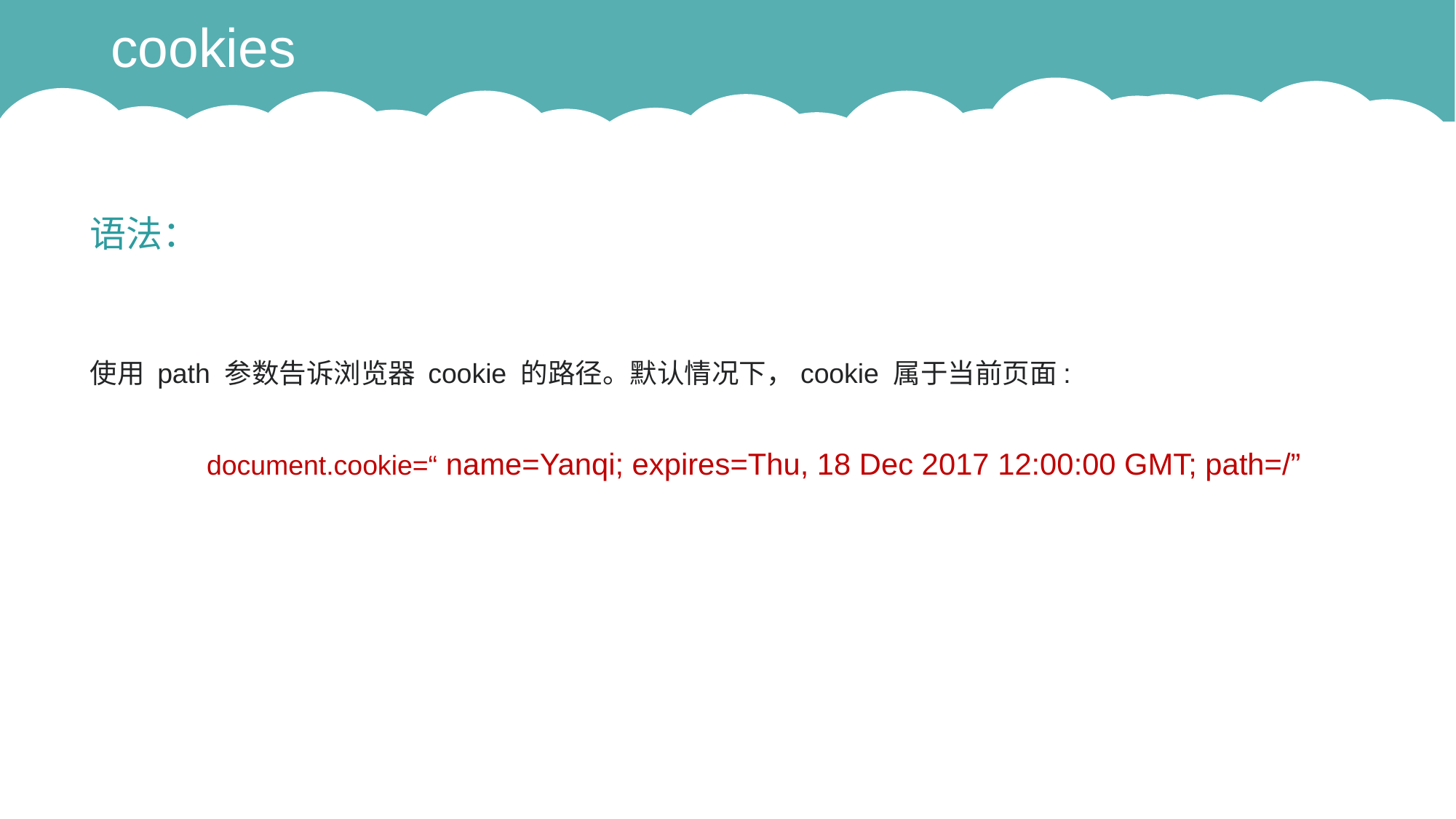

# cookies
语法：

使用 path 参数告诉浏览器 cookie 的路径。默认情况下，cookie 属于当前页面:

	 document.cookie=“ name=Yanqi; expires=Thu, 18 Dec 2017 12:00:00 GMT; path=/”